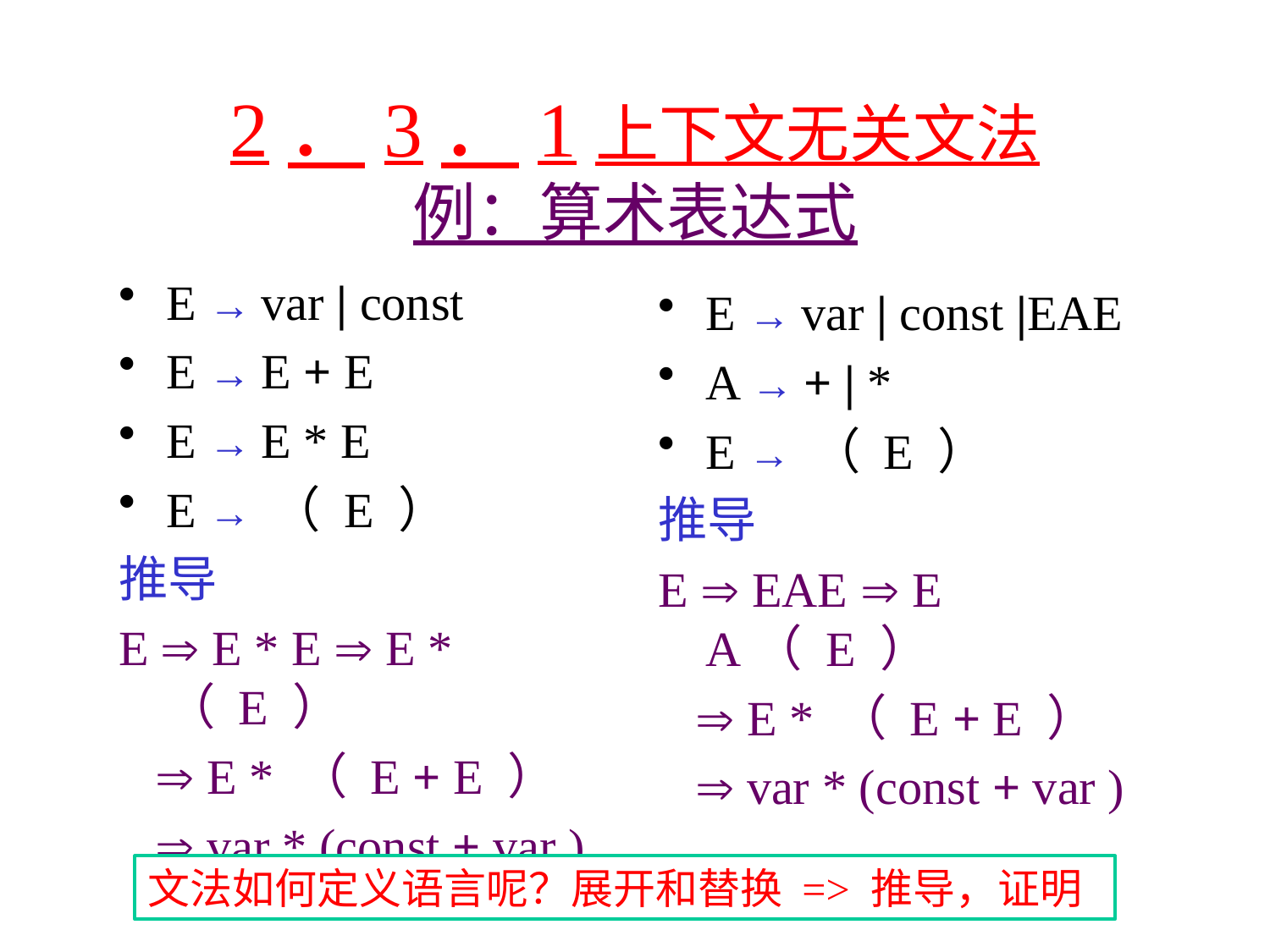

# 2．3．1上下文无关文法 例：算术表达式
E → var | const
E → E + E
E → E * E
E → （ E ）
推导
E ⇒ E * E ⇒ E * （ E ）
   ⇒ E * （ E + E ）
   ⇒ var * (const + var )
E → var | const |EAE
A → + | *
E → （ E ）
推导
E ⇒ EAE ⇒ E A（ E ）
   ⇒ E * （ E + E ）
   ⇒ var * (const + var )
文法如何定义语言呢？展开和替换 => 推导，证明